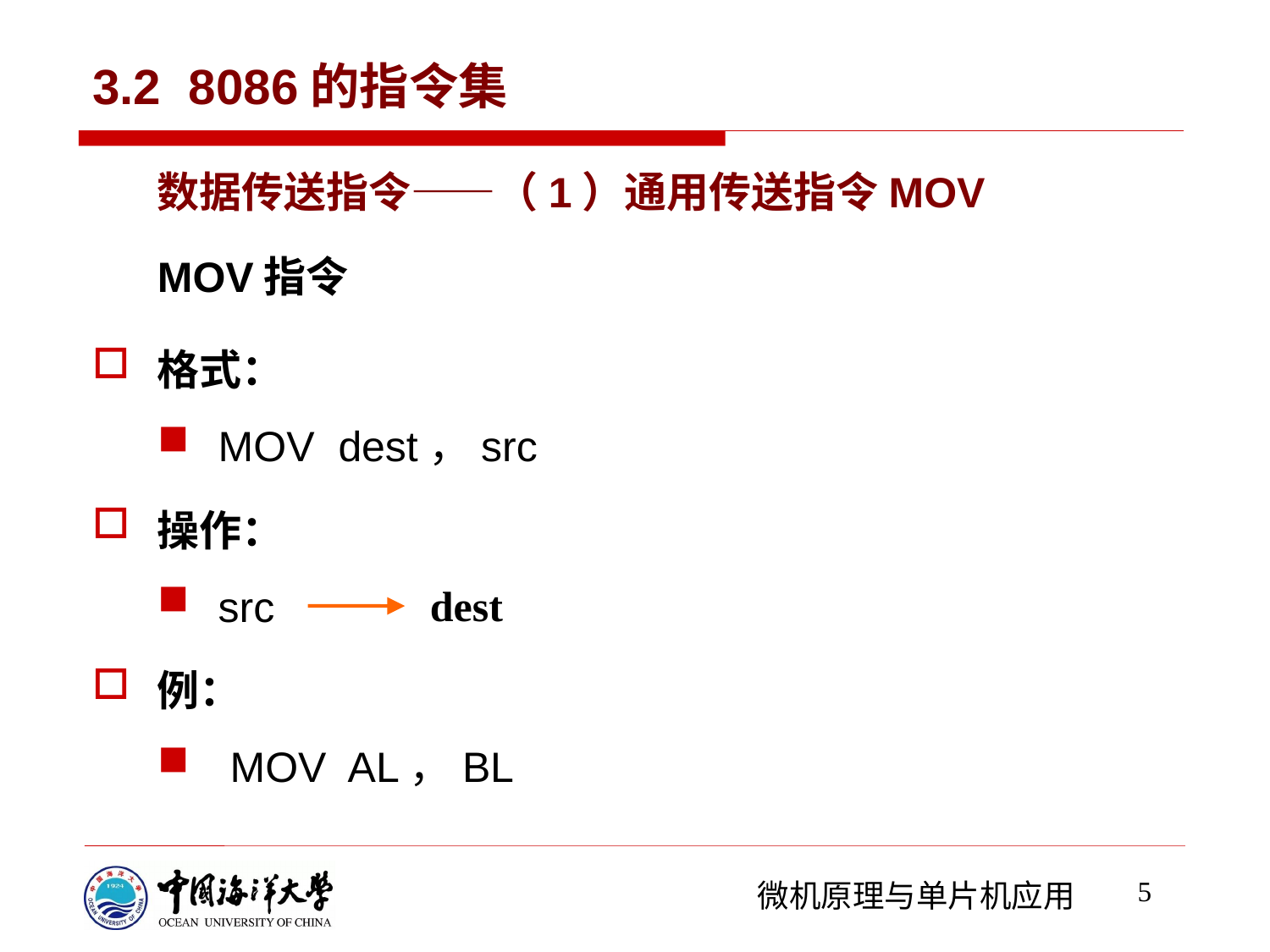

# 3.2  8086的指令集
数据传送指令——（1）通用传送指令MOV
MOV指令
格式：
MOV  dest，src
操作：
src
例：
 MOV  AL，BL

 dest

5